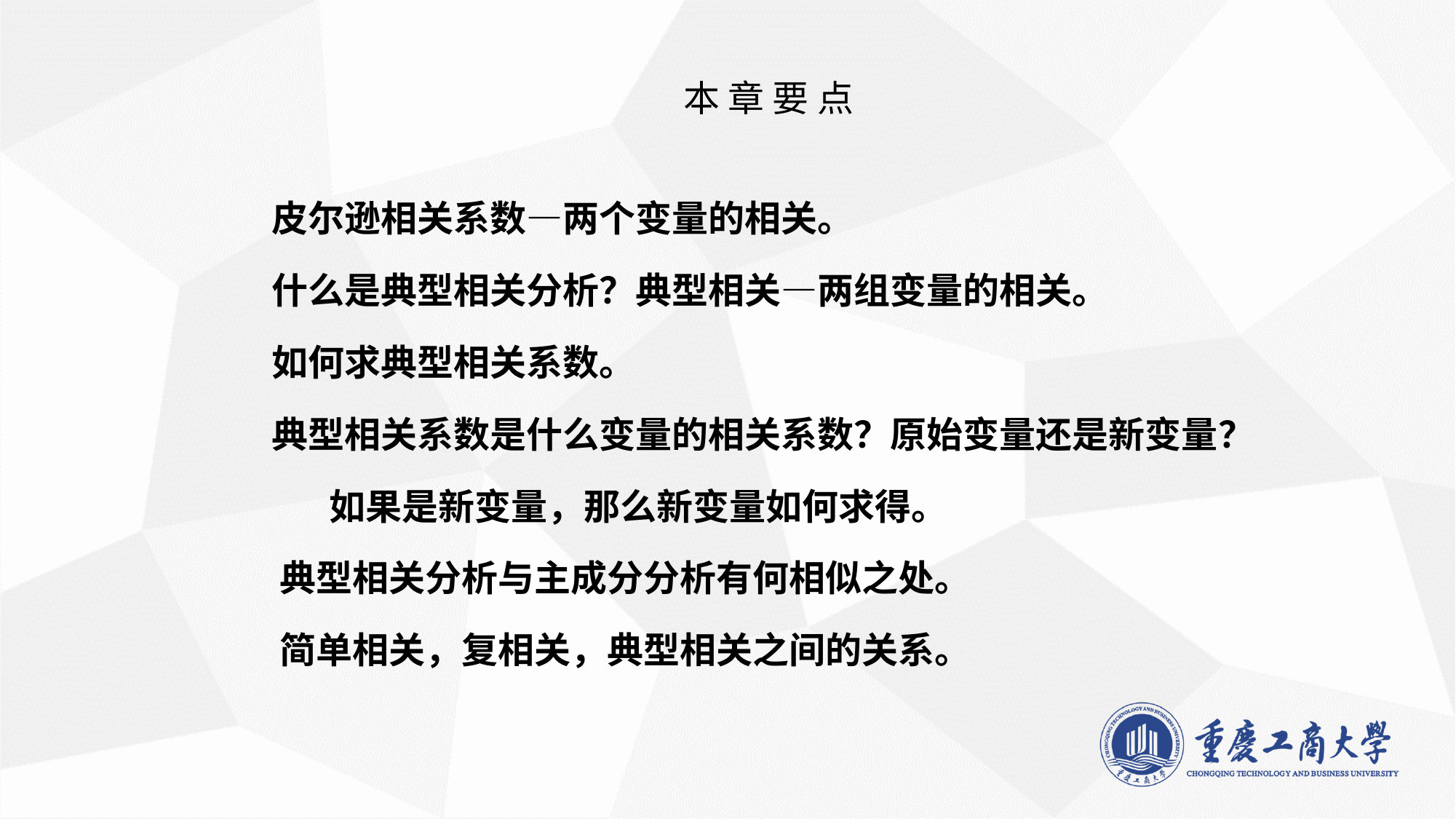

# 本 章 要 点
       皮尔逊相关系数—两个变量的相关。
       什么是典型相关分析？典型相关—两组变量的相关。
       如何求典型相关系数。
       典型相关系数是什么变量的相关系数？原始变量还是新变量？
              如果是新变量，那么新变量如何求得。
        典型相关分析与主成分分析有何相似之处。
        简单相关，复相关，典型相关之间的关系。